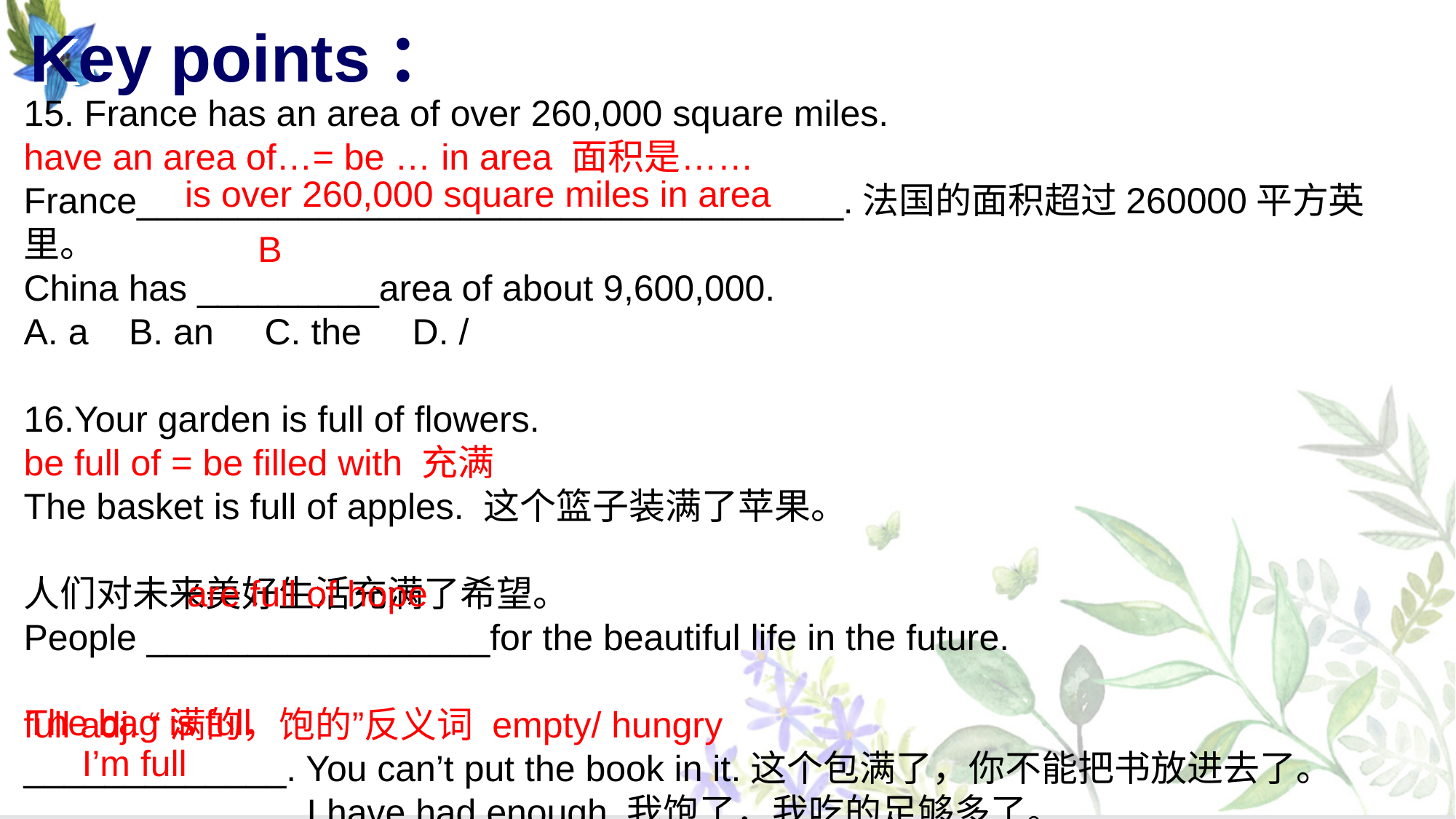

# Key points：
15. France has an area of over 260,000 square miles.
have an area of…= be … in area 面积是……
France___________________________________.法国的面积超过260000平方英里。
China has _________area of about 9,600,000.
A. a    B. an     C. the     D. /

16.Your garden is full of flowers.
be full of = be filled with 充满
The basket is full of apples. 这个篮子装满了苹果。

人们对未来美好生活充满了希望。
People _________________for the beautiful life in the future.

full adj. “满的，饱的”反义词 empty/ hungry
_____________. You can’t put the book in it.这个包满了，你不能把书放进去了。
_____________. I have had enough.我饱了，我吃的足够多了。

is over 260,000 square miles in area
B
are full of hope
The bag is full
I’m full